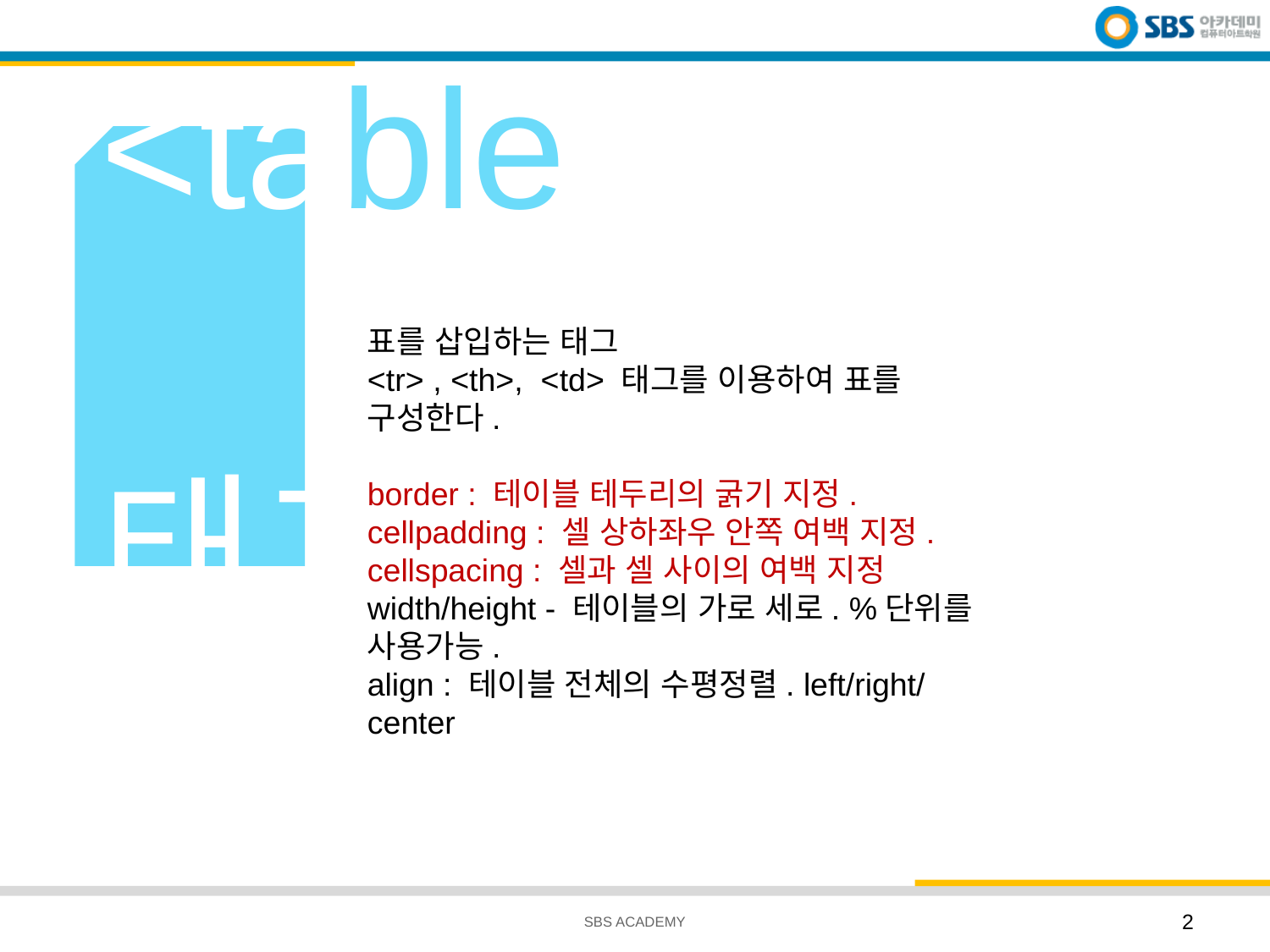

# <table> 태그
표를 삽입하는 태그
<tr> , <th>,  <td> 태그를 이용하여 표를 구성한다.

border : 테이블 테두리의 굵기 지정.
cellpadding : 셀 상하좌우 안쪽 여백 지정.
cellspacing : 셀과 셀 사이의 여백 지정
width/height - 테이블의 가로 세로. %단위를 사용가능.
align : 테이블 전체의 수평정렬. left/right/center
SBS ACADEMY
2